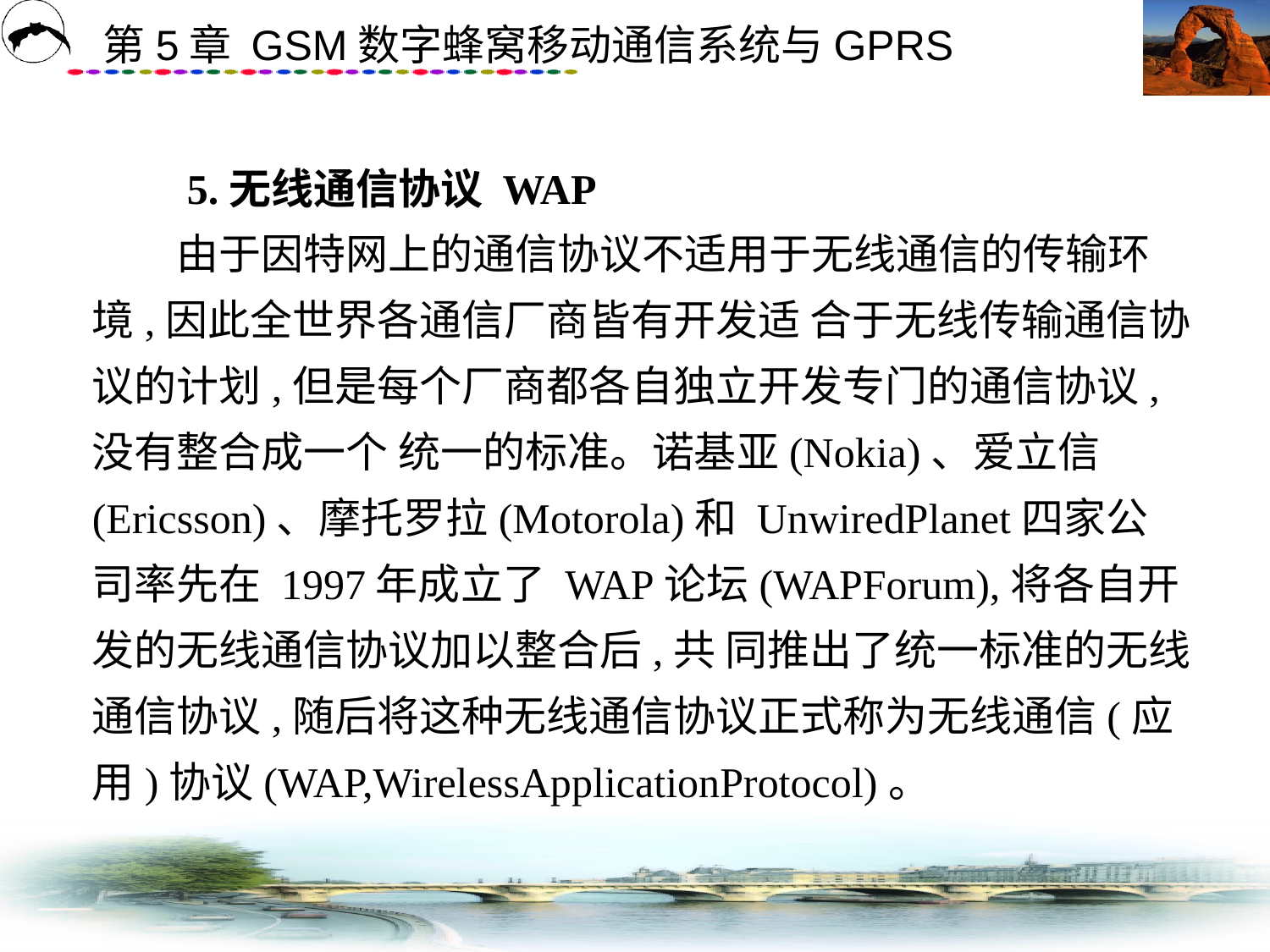

# 5.无线通信协议 WAP 　　由于因特网上的通信协议不适用于无线通信的传输环境,因此全世界各通信厂商皆有开发适 合于无线传输通信协议的计划,但是每个厂商都各自独立开发专门的通信协议,没有整合成一个 统一的标准。诺基亚(Nokia)、爱立信(Ericsson)、摩托罗拉(Motorola)和 UnwiredPlanet四家公 司率先在 1997年成立了 WAP论坛(WAPForum),将各自开发的无线通信协议加以整合后,共 同推出了统一标准的无线通信协议,随后将这种无线通信协议正式称为无线通信(应用)协议(WAP,WirelessApplicationProtocol)。